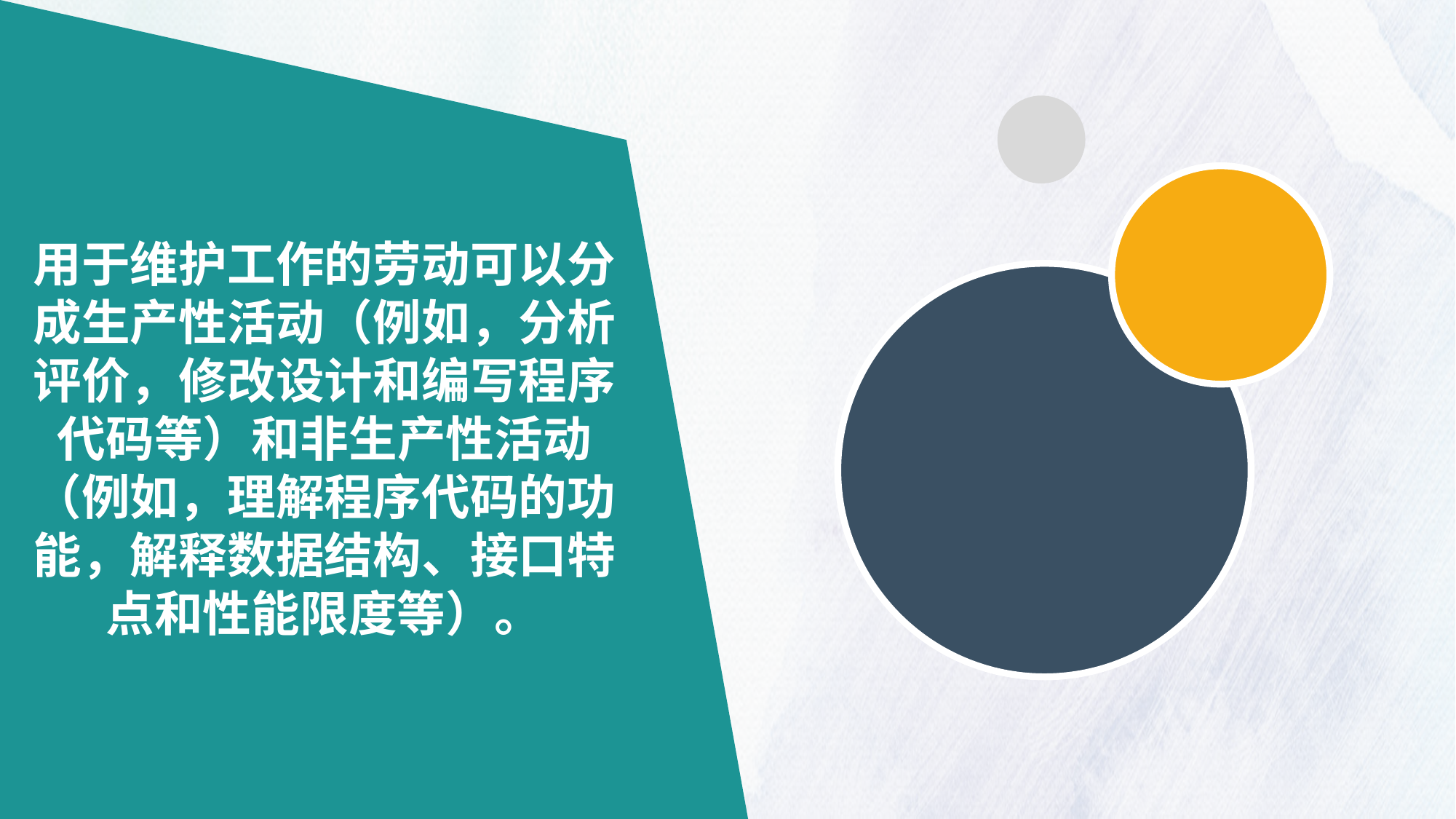

用于维护工作的劳动可以分成生产性活动（例如，分析评价，修改设计和编写程序代码等）和非生产性活动（例如，理解程序代码的功能，解释数据结构、接口特点和性能限度等）。